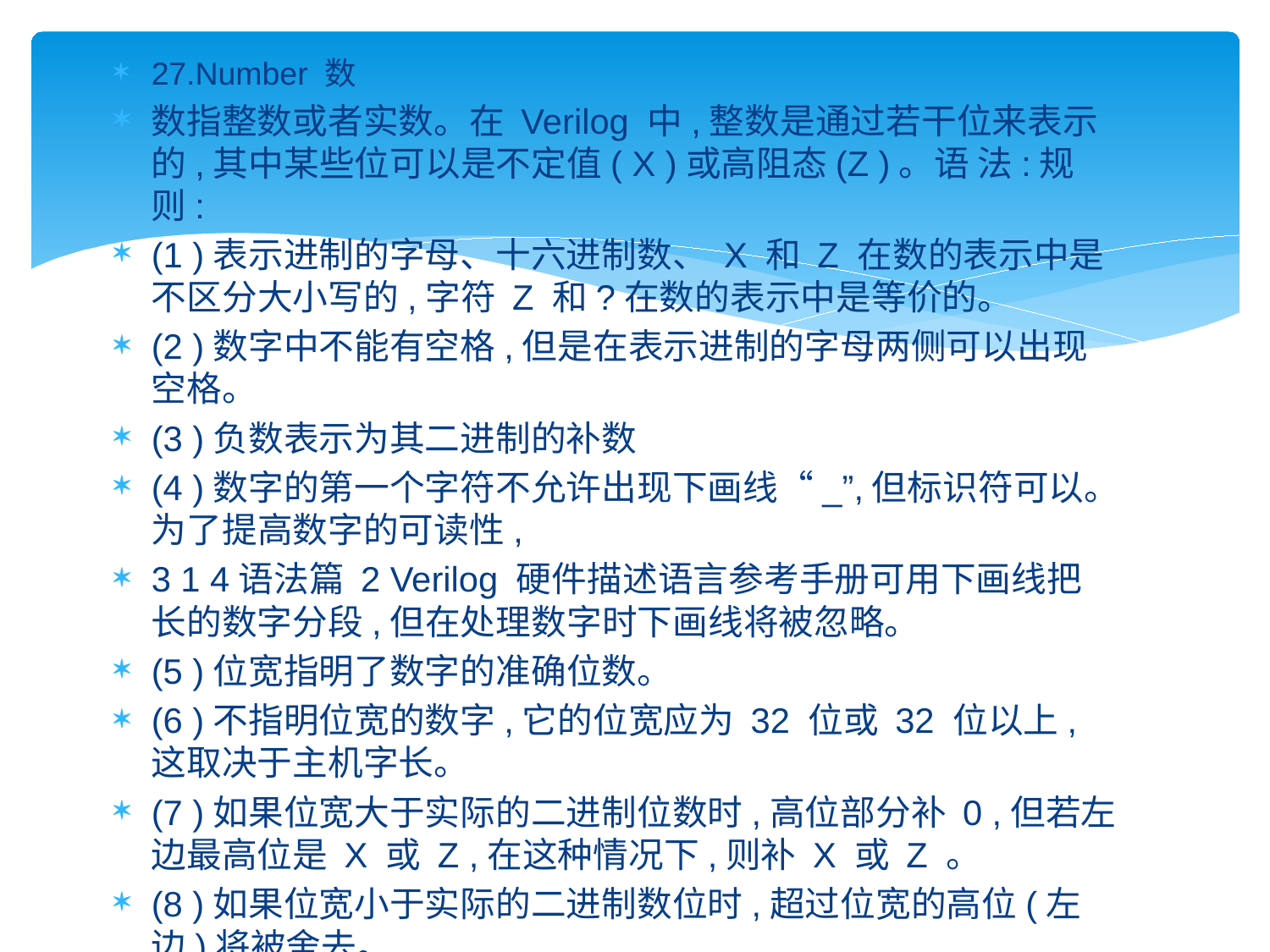

#
27.Number 数
数指整数或者实数。在 Verilog 中,整数是通过若干位来表示的,其中某些位可以是不定值( X )或高阻态(Z )。语 法:规 则:
(1 )表示进制的字母、十六进制数、 X 和 Z 在数的表示中是不区分大小写的,字符 Z 和?在数的表示中是等价的。
(2 )数字中不能有空格,但是在表示进制的字母两侧可以出现空格。
(3 )负数表示为其二进制的补数
(4 )数字的第一个字符不允许出现下画线“_”,但标识符可以。为了提高数字的可读性,
3 1 4语法篇 2 Verilog 硬件描述语言参考手册可用下画线把长的数字分段,但在处理数字时下画线将被忽略。
(5 )位宽指明了数字的准确位数。
(6 )不指明位宽的数字,它的位宽应为 32 位或 32 位以上,这取决于主机字长。
(7 )如果位宽大于实际的二进制位数时,高位部分补 0 ,但若左边最高位是 X 或 Z ,在这种情况下,则补 X 或 Z 。
(8 )如果位宽小于实际的二进制数位时,超过位宽的高位(左边)将被舍去。